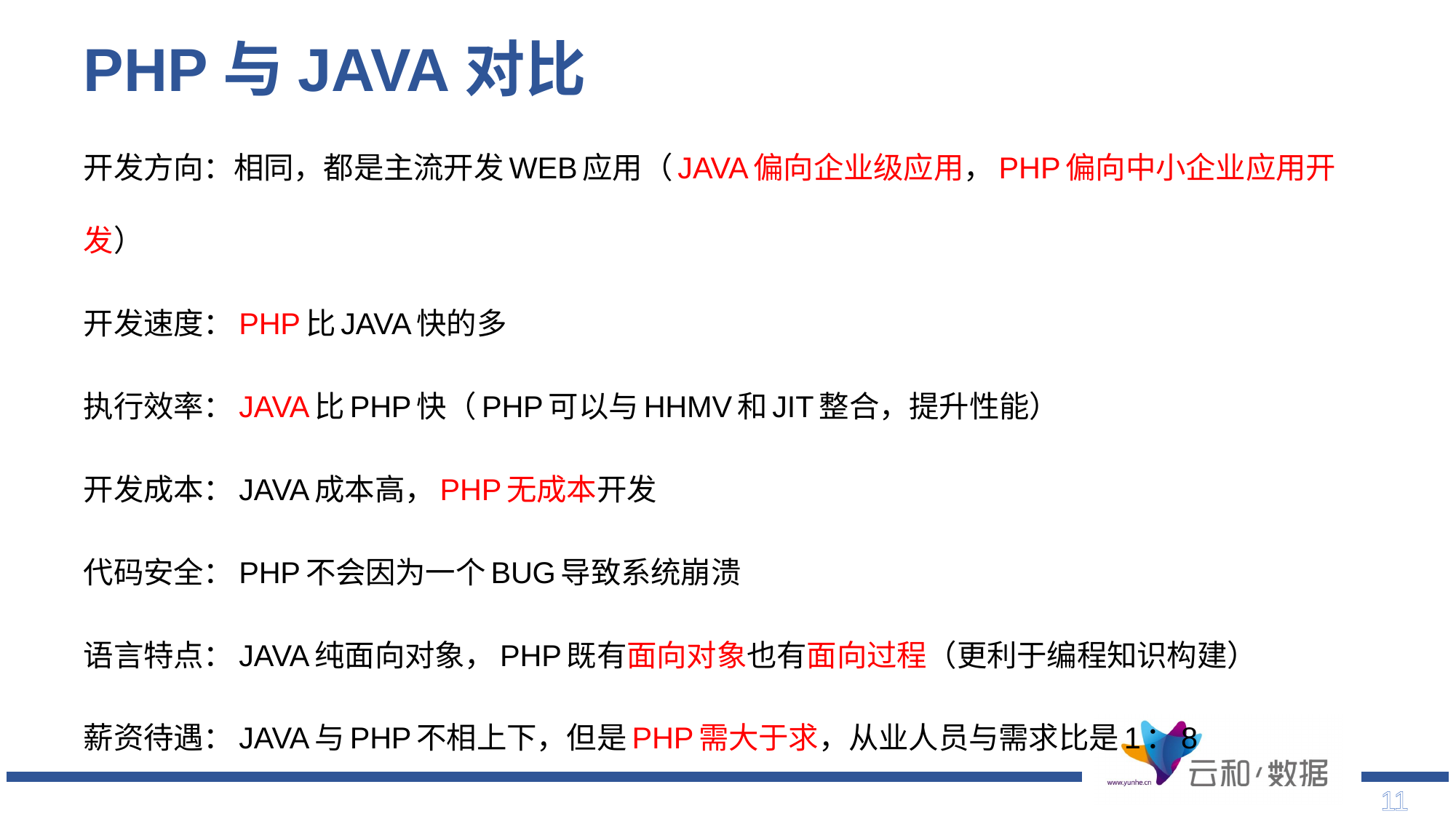

# PHP与JAVA对比
开发方向：相同，都是主流开发WEB应用（JAVA偏向企业级应用，PHP偏向中小企业应用开发）
开发速度：PHP比JAVA快的多
执行效率：JAVA比PHP快（PHP可以与HHMV和JIT整合，提升性能）
开发成本：JAVA成本高，PHP无成本开发
代码安全：PHP不会因为一个BUG导致系统崩溃
语言特点：JAVA纯面向对象，PHP既有面向对象也有面向过程（更利于编程知识构建）
薪资待遇：JAVA与PHP不相上下，但是PHP需大于求，从业人员与需求比是1：8